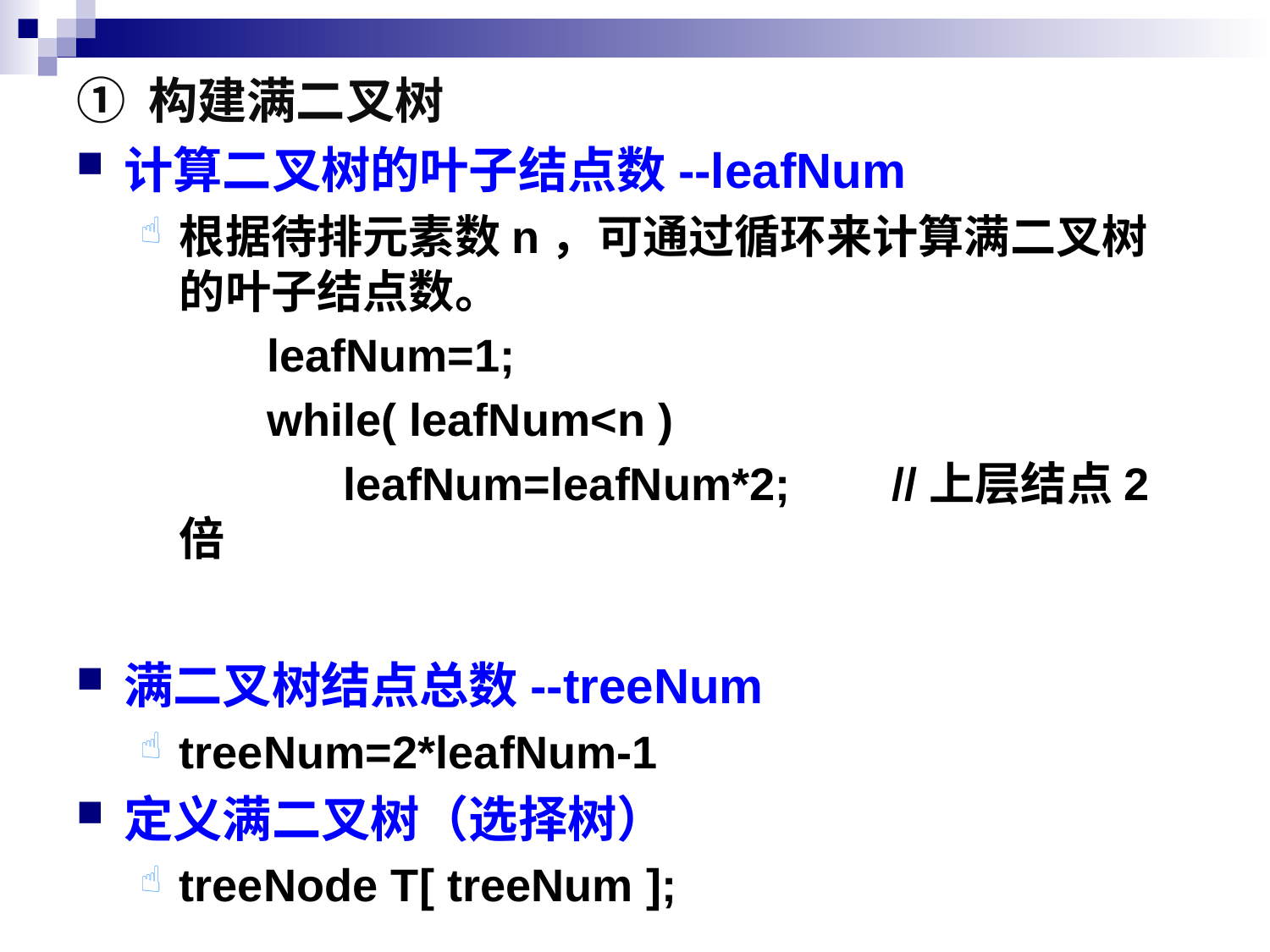

① 构建满二叉树
计算二叉树的叶子结点数--leafNum
根据待排元素数n，可通过循环来计算满二叉树的叶子结点数。
          leafNum=1;
          while( leafNum<n )
                leafNum=leafNum*2;        //上层结点2倍

满二叉树结点总数--treeNum
treeNum=2*leafNum-1
定义满二叉树（选择树）
treeNode T[ treeNum ];